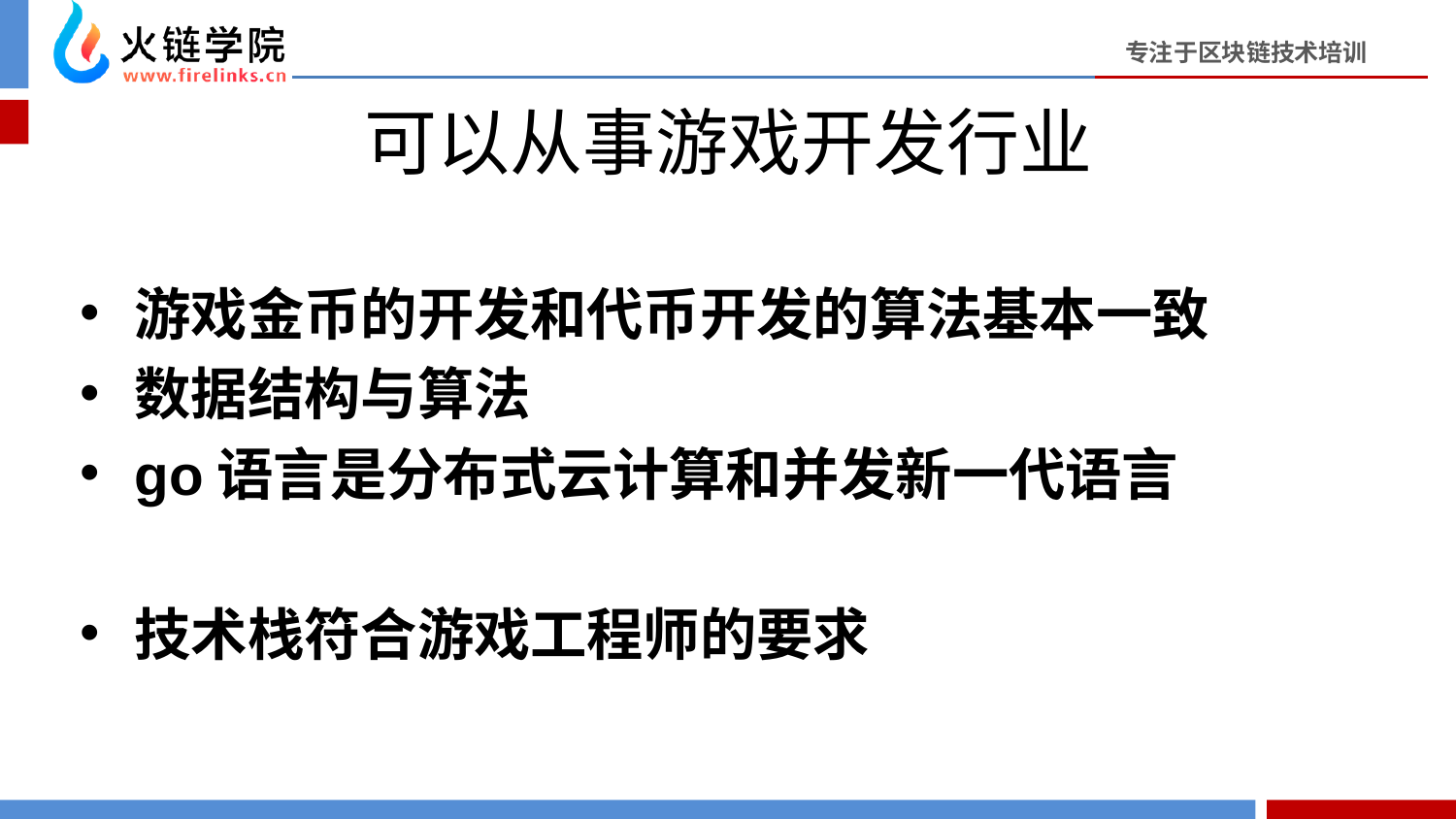

# 可以从事游戏开发行业

游戏金币的开发和代币开发的算法基本一致
数据结构与算法
go语言是分布式云计算和并发新一代语言

技术栈符合游戏工程师的要求
6